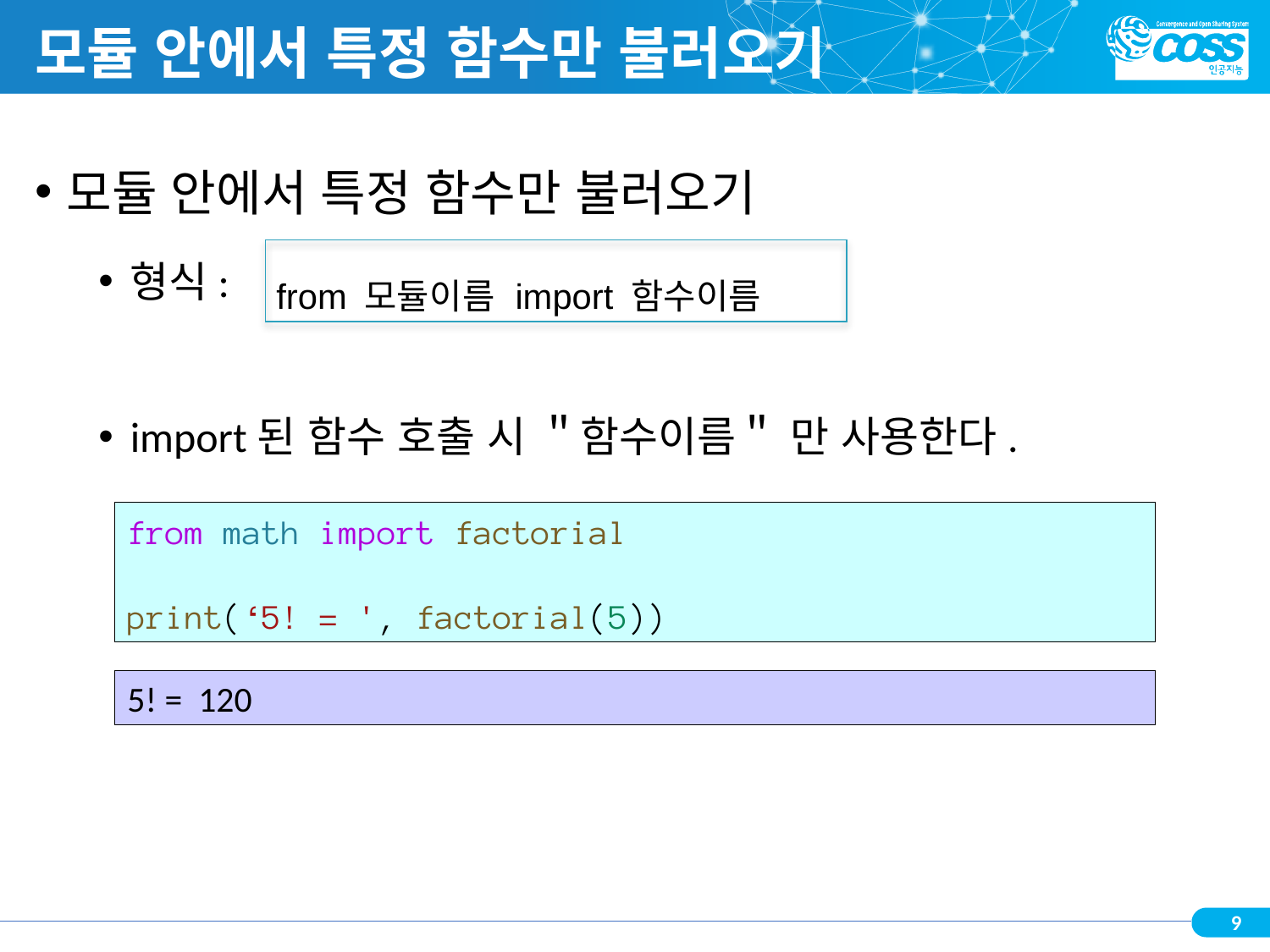

# 모듈 안에서 특정 함수만 불러오기
모듈 안에서 특정 함수만 불러오기
형식:

import된 함수 호출 시 ＂함수이름＂ 만 사용한다.
| from 모듈이름 import 함수이름 |
| --- |
from math import factorial
print(‘5! = ', factorial(5))
5! =  120
9